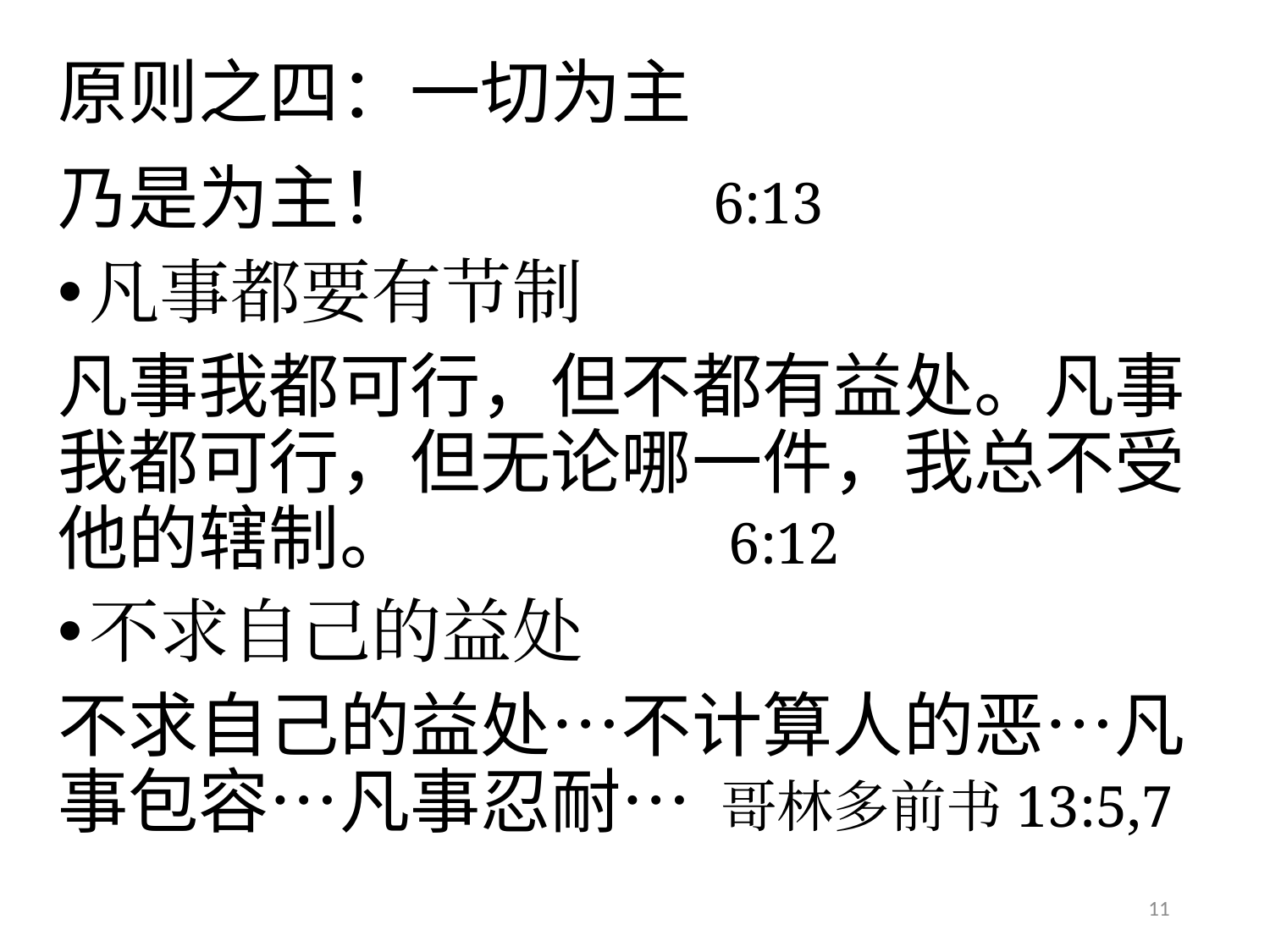

# 原则之四：一切为主
乃是为主！                  6:13
凡事都要有节制
凡事我都可行，但不都有益处。凡事我都可行，但无论哪一件，我总不受他的辖制。                   6:12
不求自己的益处
不求自己的益处…不计算人的恶…凡事包容…凡事忍耐…  哥林多前书13:5,7
11